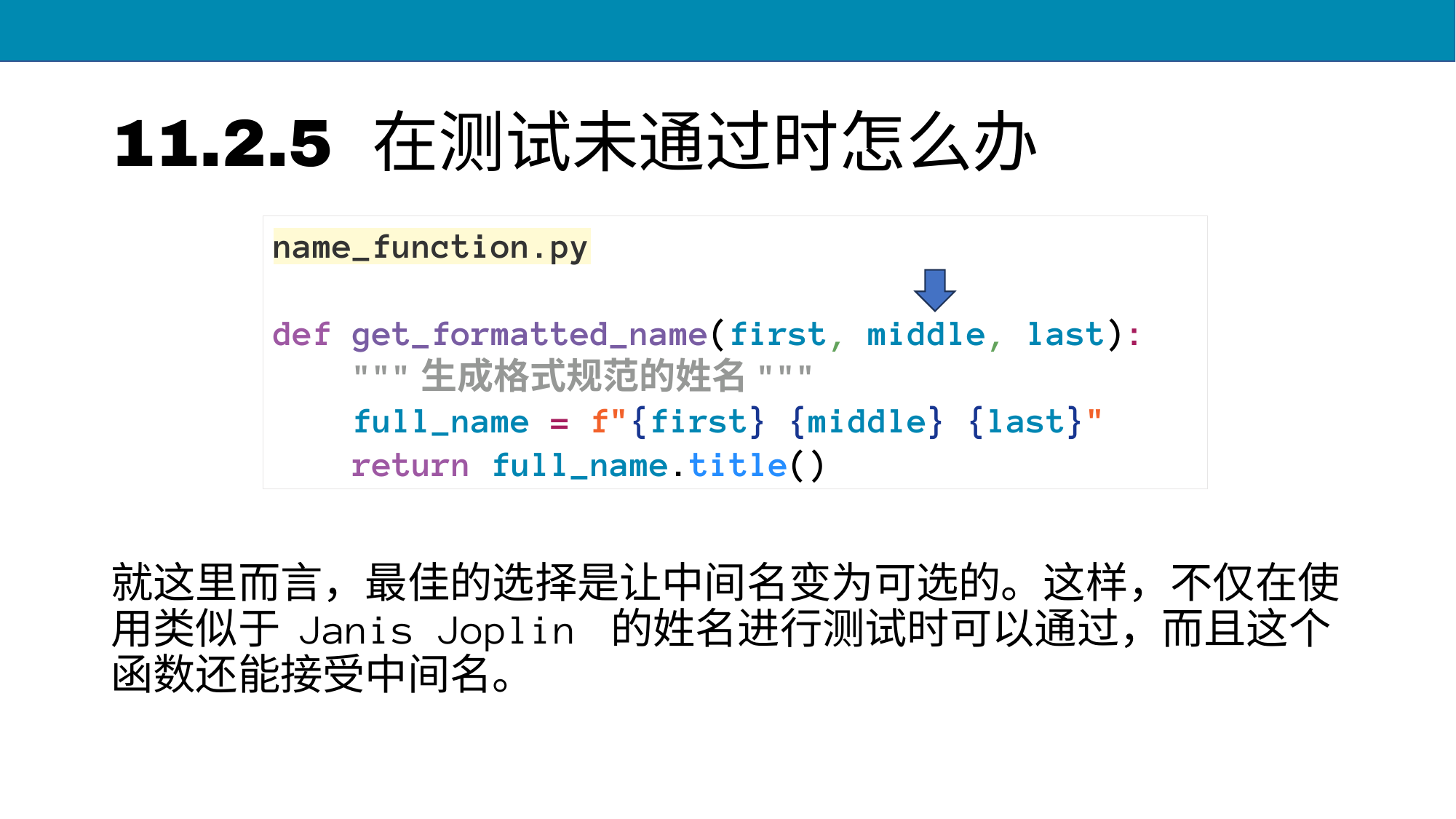

# 11.2.5 在测试未通过时怎么办
name_function.py

def get_formatted_name(first, middle, last):
    """生成格式规范的姓名"""
    full_name = f"{first} {middle} {last}"
    return full_name.title()

就这里而言，最佳的选择是让中间名变为可选的。这样，不仅在使用类似于 Janis Joplin 的姓名进行测试时可以通过，而且这个函数还能接受中间名。